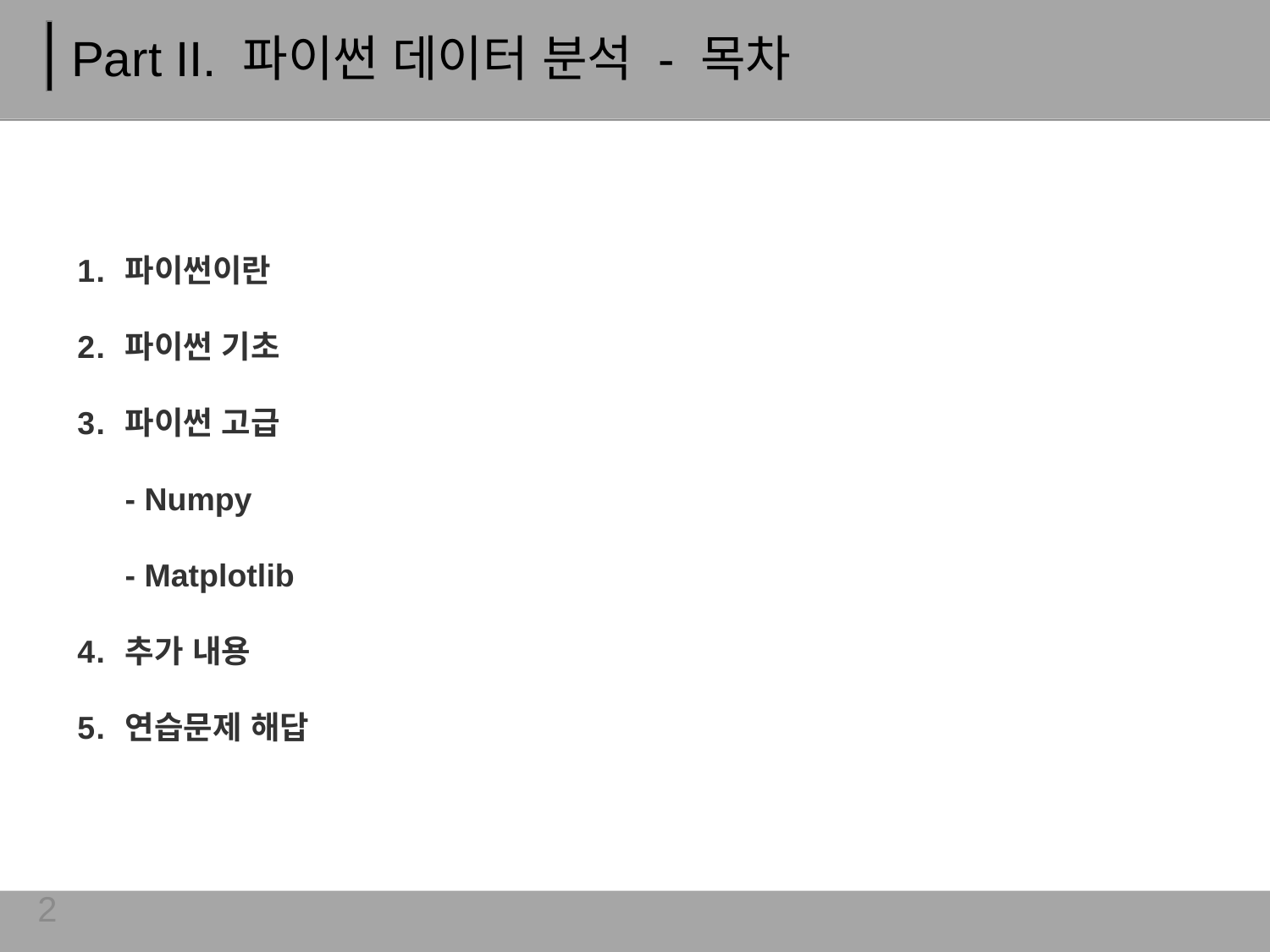

# Part II. 파이썬 데이터 분석 - 목차
파이썬이란
파이썬 기초
파이썬 고급
- Numpy
- Matplotlib
추가 내용
연습문제 해답
2